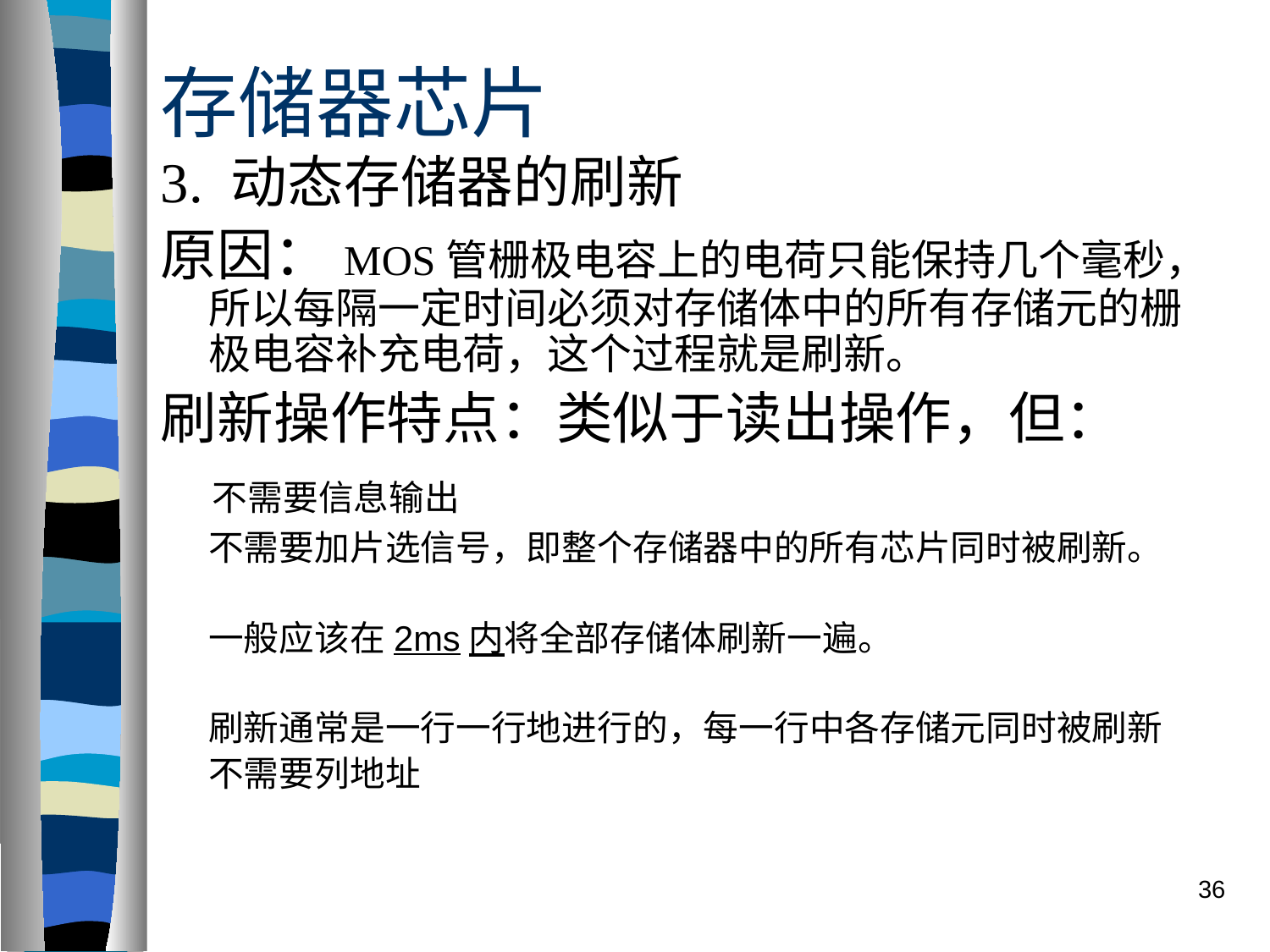

# 存储器芯片
3. 动态存储器的刷新
原因：MOS管栅极电容上的电荷只能保持几个毫秒，所以每隔一定时间必须对存储体中的所有存储元的栅极电容补充电荷，这个过程就是刷新。
刷新操作特点：类似于读出操作，但：
   不需要信息输出
     不需要加片选信号，即整个存储器中的所有芯片同时被刷新。

     一般应该在2ms内将全部存储体刷新一遍。

     刷新通常是一行一行地进行的，每一行中各存储元同时被刷新
     不需要列地址
36